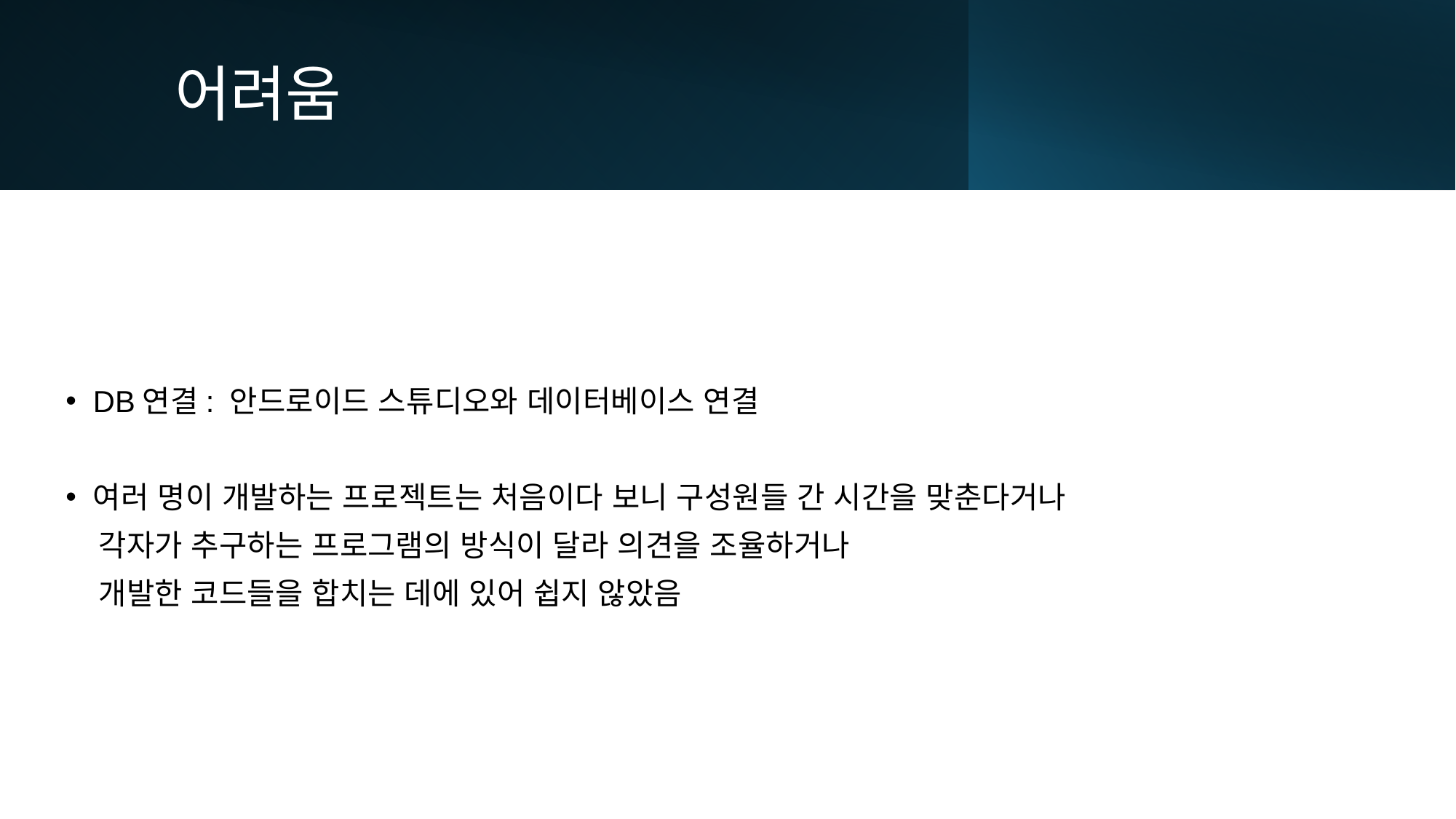

# 어려움

DB연결: 안드로이드 스튜디오와 데이터베이스 연결

여러 명이 개발하는 프로젝트는 처음이다 보니 구성원들 간 시간을 맞춘다거나
   각자가 추구하는 프로그램의 방식이 달라 의견을 조율하거나
   개발한 코드들을 합치는 데에 있어 쉽지 않았음